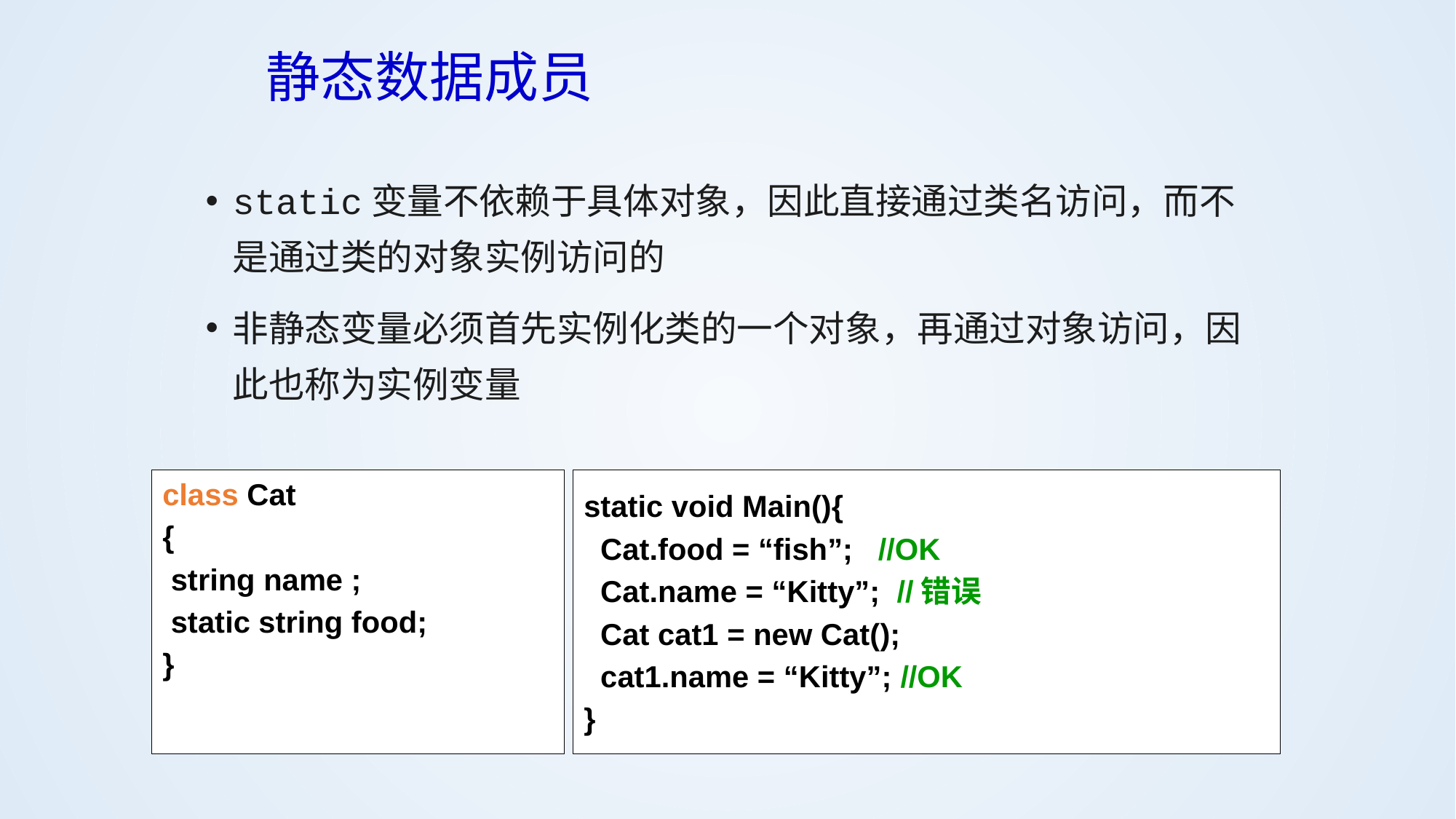

静态数据成员
static变量不依赖于具体对象，因此直接通过类名访问，而不是通过类的对象实例访问的
非静态变量必须首先实例化类的一个对象，再通过对象访问，因此也称为实例变量

class Cat
{
 string name ;
 static string food;
}

static void Main(){
  Cat.food = “fish”;   //OK
  Cat.name = “Kitty”;  //错误
  Cat cat1 = new Cat();
  cat1.name = “Kitty”; //OK
}